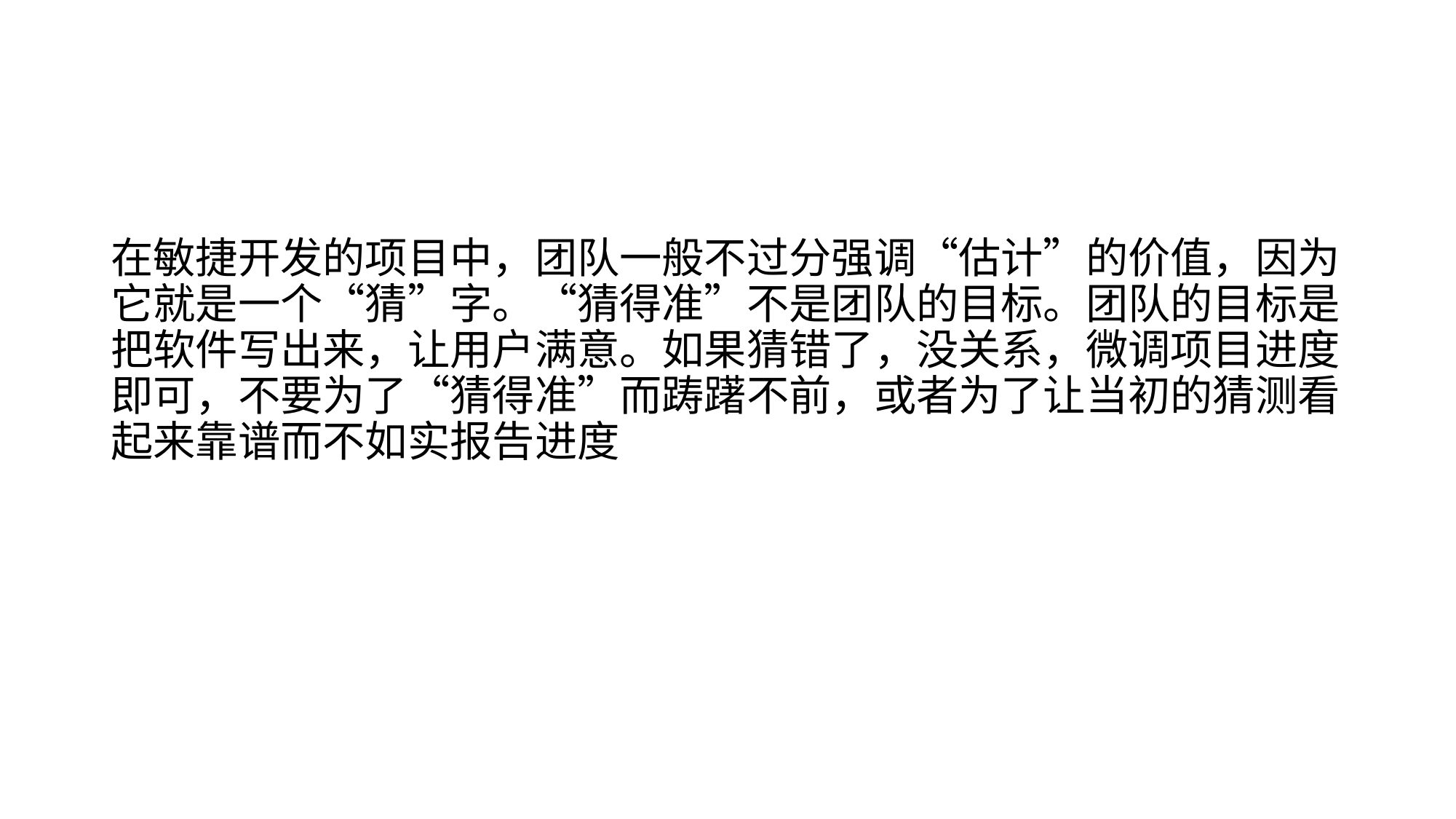

# 在敏捷开发的项目中，团队一般不过分强调“估计”的价值，因为它就是一个“猜”字。“猜得准”不是团队的目标。团队的目标是把软件写出来，让用户满意。如果猜错了，没关系，微调项目进度即可，不要为了“猜得准”而踌躇不前，或者为了让当初的猜测看起来靠谱而不如实报告进度